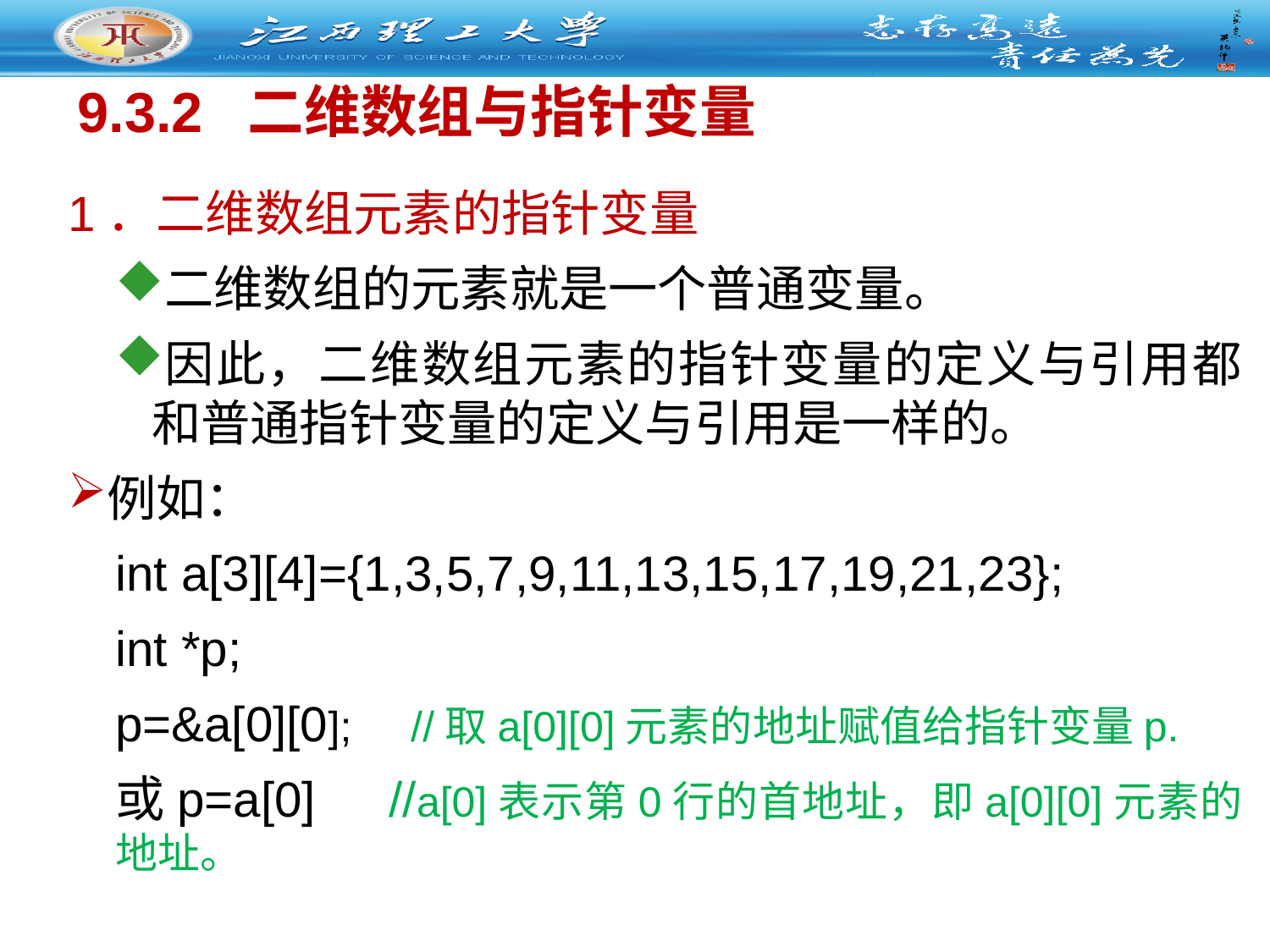

# 9.3.2  二维数组与指针变量
1．二维数组元素的指针变量
二维数组的元素就是一个普通变量。
因此，二维数组元素的指针变量的定义与引用都和普通指针变量的定义与引用是一样的。
例如：
int a[3][4]={1,3,5,7,9,11,13,15,17,19,21,23};
int *p;
p=&a[0][0];     //取a[0][0]元素的地址赋值给指针变量p.
或p=a[0]     //a[0]表示第0行的首地址，即a[0][0]元素的地址。